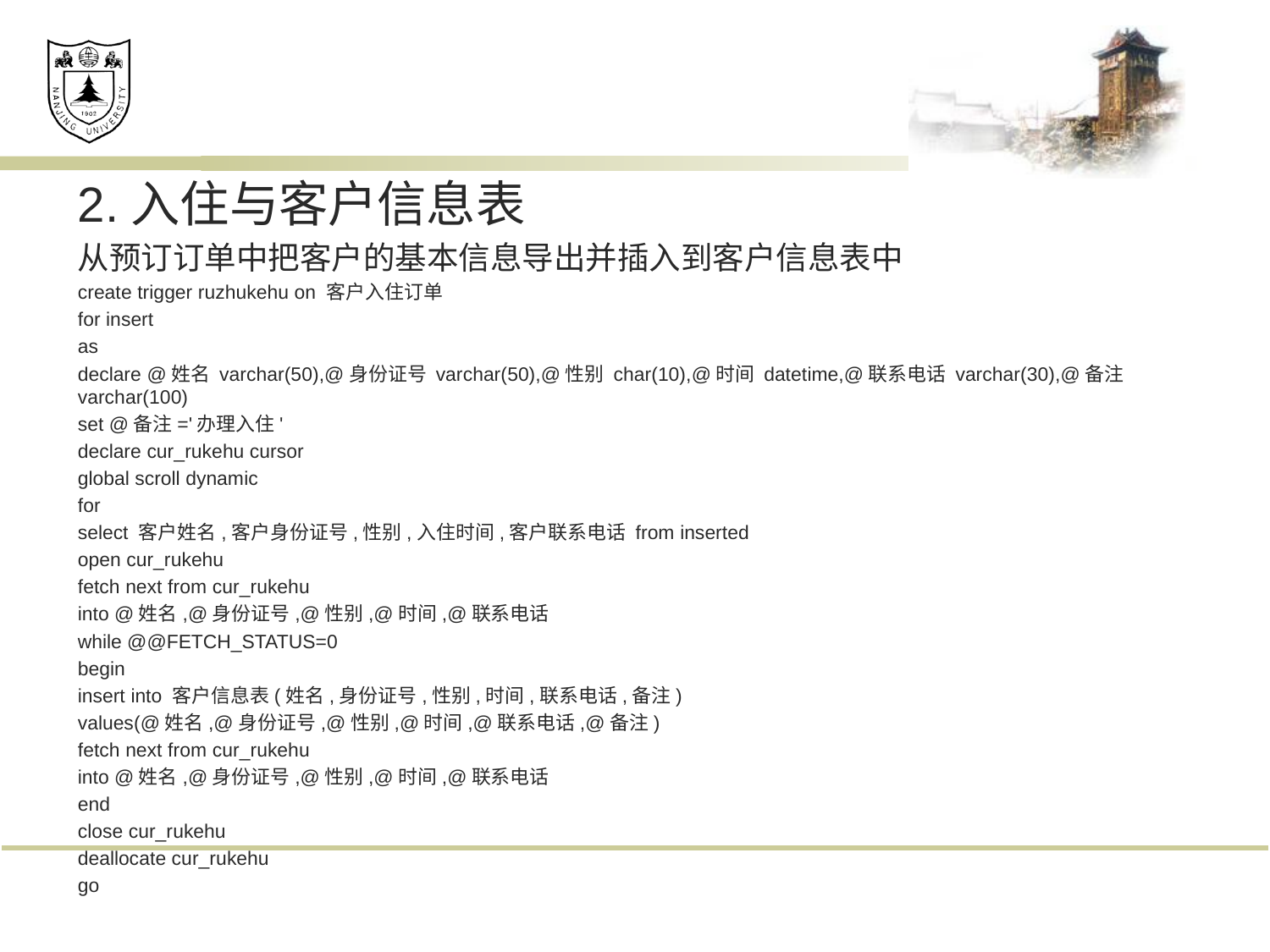

#
2.入住与客户信息表
从预订订单中把客户的基本信息导出并插入到客户信息表中
create trigger ruzhukehu on 客户入住订单
for insert
as
declare @姓名 varchar(50),@身份证号 varchar(50),@性别 char(10),@时间 datetime,@联系电话 varchar(30),@备注 varchar(100)
set @备注='办理入住'
declare cur_rukehu cursor
global scroll dynamic
for
select 客户姓名,客户身份证号,性别,入住时间,客户联系电话 from inserted
open cur_rukehu
fetch next from cur_rukehu
into @姓名,@身份证号,@性别,@时间,@联系电话
while @@FETCH_STATUS=0
begin
insert into 客户信息表(姓名,身份证号,性别,时间,联系电话,备注)
values(@姓名,@身份证号,@性别,@时间,@联系电话,@备注)
fetch next from cur_rukehu
into @姓名,@身份证号,@性别,@时间,@联系电话
end
close cur_rukehu
deallocate cur_rukehu
go